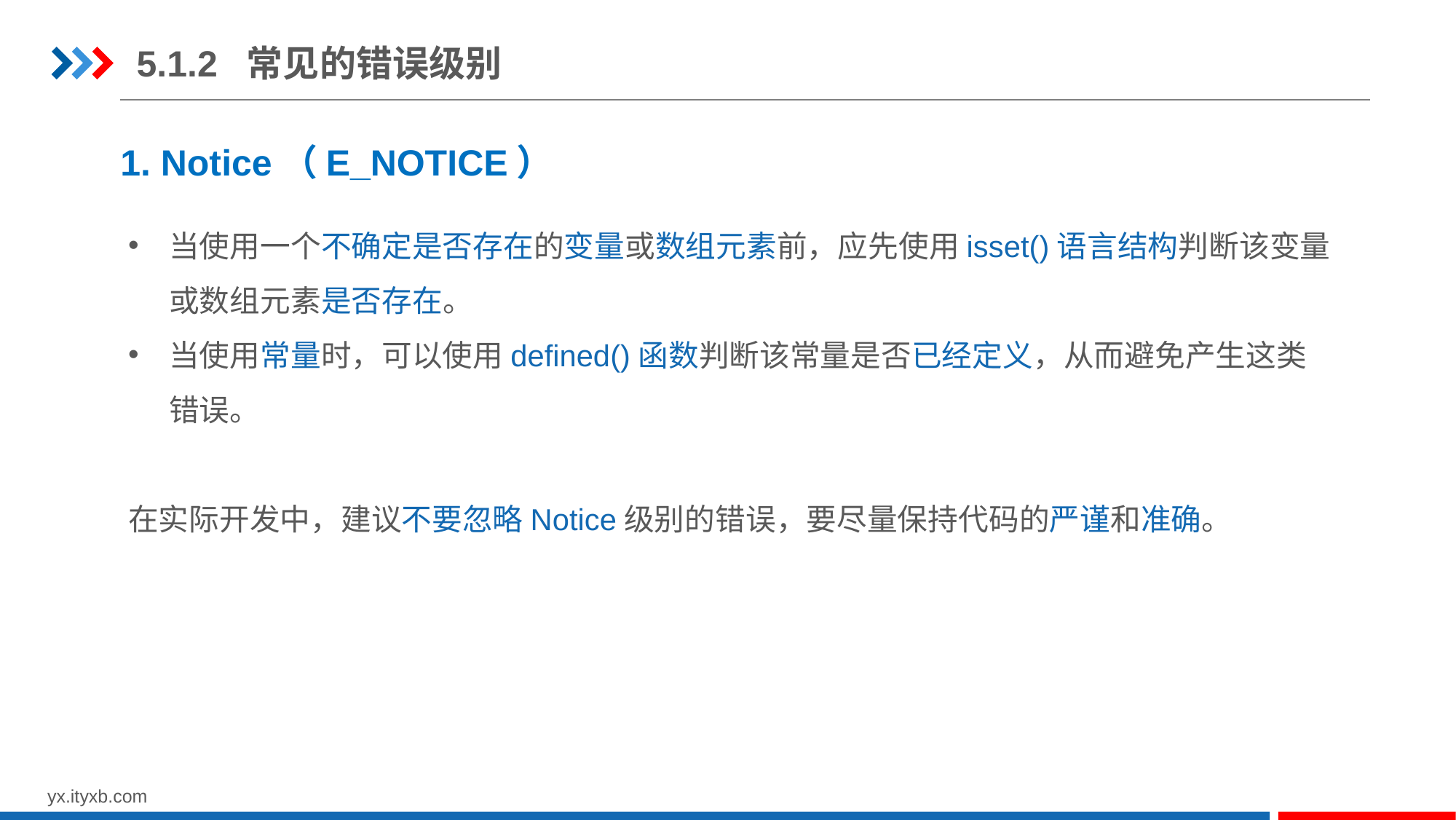

5.1.2  常见的错误级别
1. Notice（E_NOTICE）
当使用一个不确定是否存在的变量或数组元素前，应先使用isset()语言结构判断该变量或数组元素是否存在。
当使用常量时，可以使用defined()函数判断该常量是否已经定义，从而避免产生这类错误。

在实际开发中，建议不要忽略Notice级别的错误，要尽量保持代码的严谨和准确。